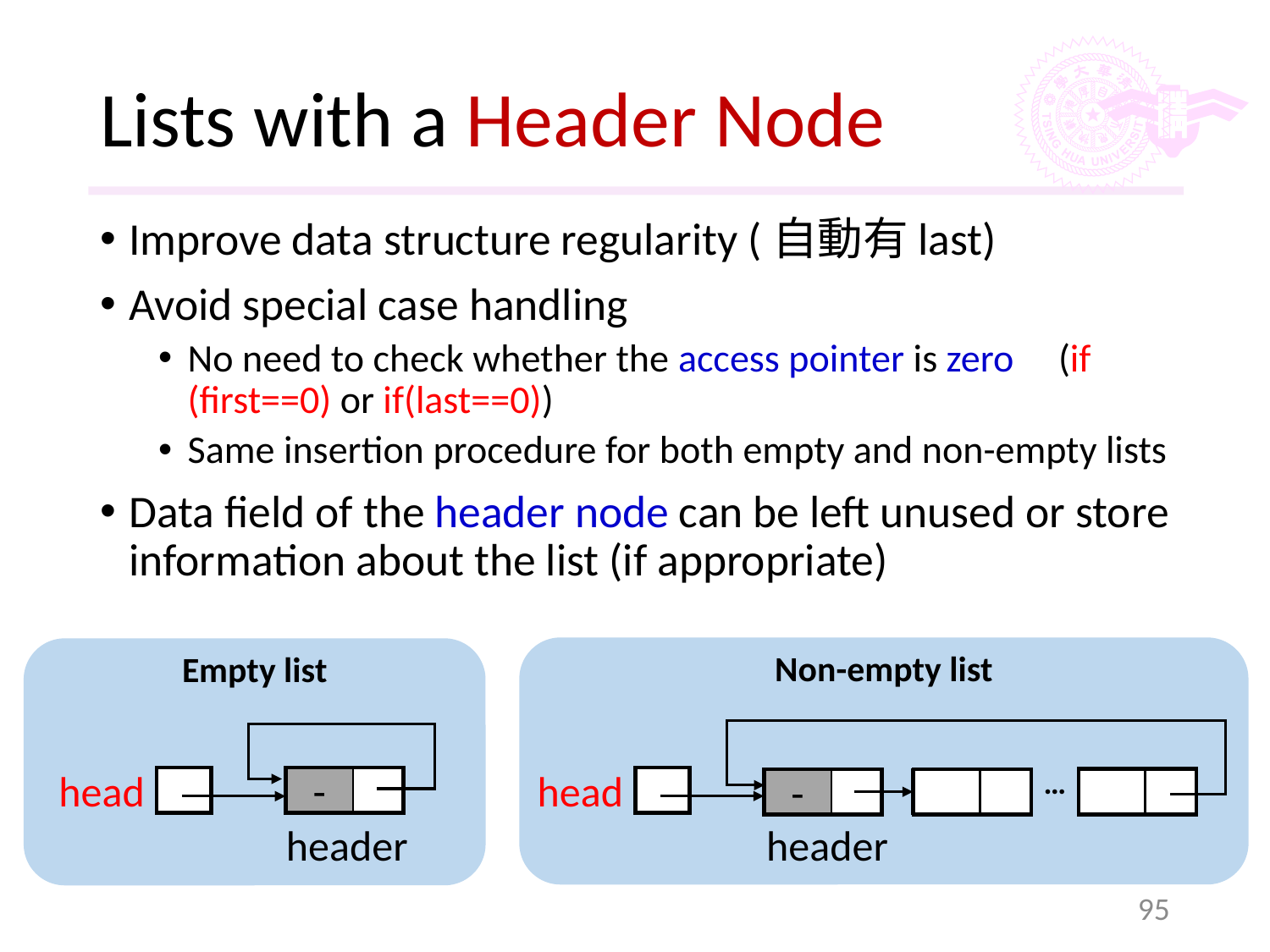

# Lists with a Header Node
Improve data structure regularity (自動有last)
Avoid special case handling
No need to check whether the access pointer is zero     (if (first==0) or if(last==0))
Same insertion procedure for both empty and non-empty lists
Data field of the header node can be left unused or store information about the list (if appropriate)

Non-empty list

…
head

-

header

Empty list

head
-

header
95